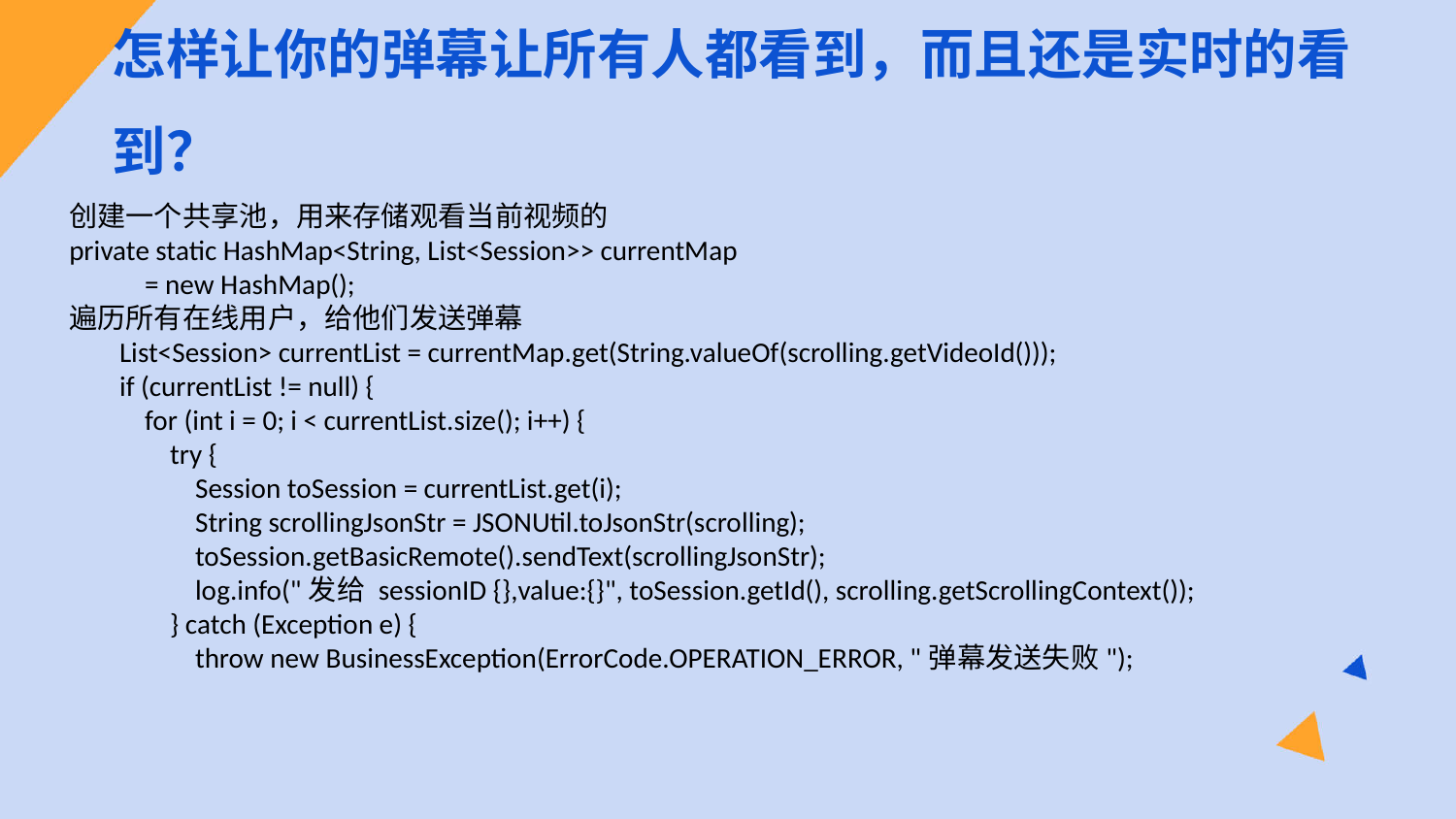

怎样让你的弹幕让所有人都看到，而且还是实时的看到？

创建一个共享池，用来存储观看当前视频的
private static HashMap<String, List<Session>> currentMap
            = new HashMap();
遍历所有在线用户，给他们发送弹幕
        List<Session> currentList = currentMap.get(String.valueOf(scrolling.getVideoId()));
        if (currentList != null) {
            for (int i = 0; i < currentList.size(); i++) {
                try {
                    Session toSession = currentList.get(i);
                    String scrollingJsonStr = JSONUtil.toJsonStr(scrolling);
                    toSession.getBasicRemote().sendText(scrollingJsonStr);
                    log.info("发给 sessionID {},value:{}", toSession.getId(), scrolling.getScrollingContext());
                } catch (Exception e) {
                    throw new BusinessException(ErrorCode.OPERATION_ERROR, "弹幕发送失败");